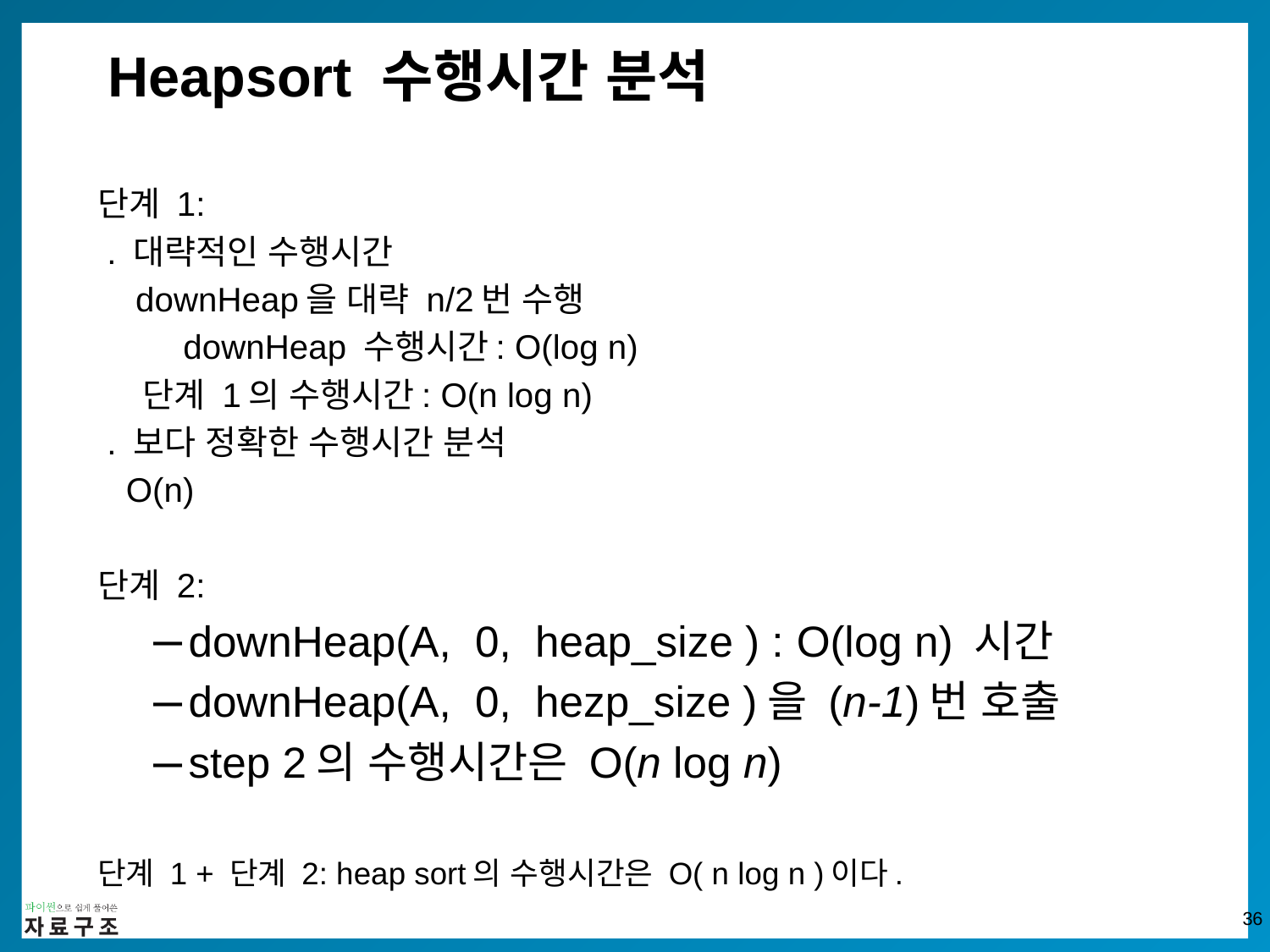

# Heapsort 수행시간 분석
단계 1:
 . 대략적인 수행시간
    downHeap을 대략 n/2번 수행
         downHeap 수행시간: O(log n)
    단계 1의 수행시간: O(n log n)
 . 보다 정확한 수행시간 분석
   O(n)

단계 2:
downHeap(A,  0,  heap_size ) : O(log n) 시간
downHeap(A,  0,  hezp_size )을 (n-1)번 호출
step 2의 수행시간은 O(n log n)

단계 1 + 단계 2: heap sort의 수행시간은 O( n log n )이다.